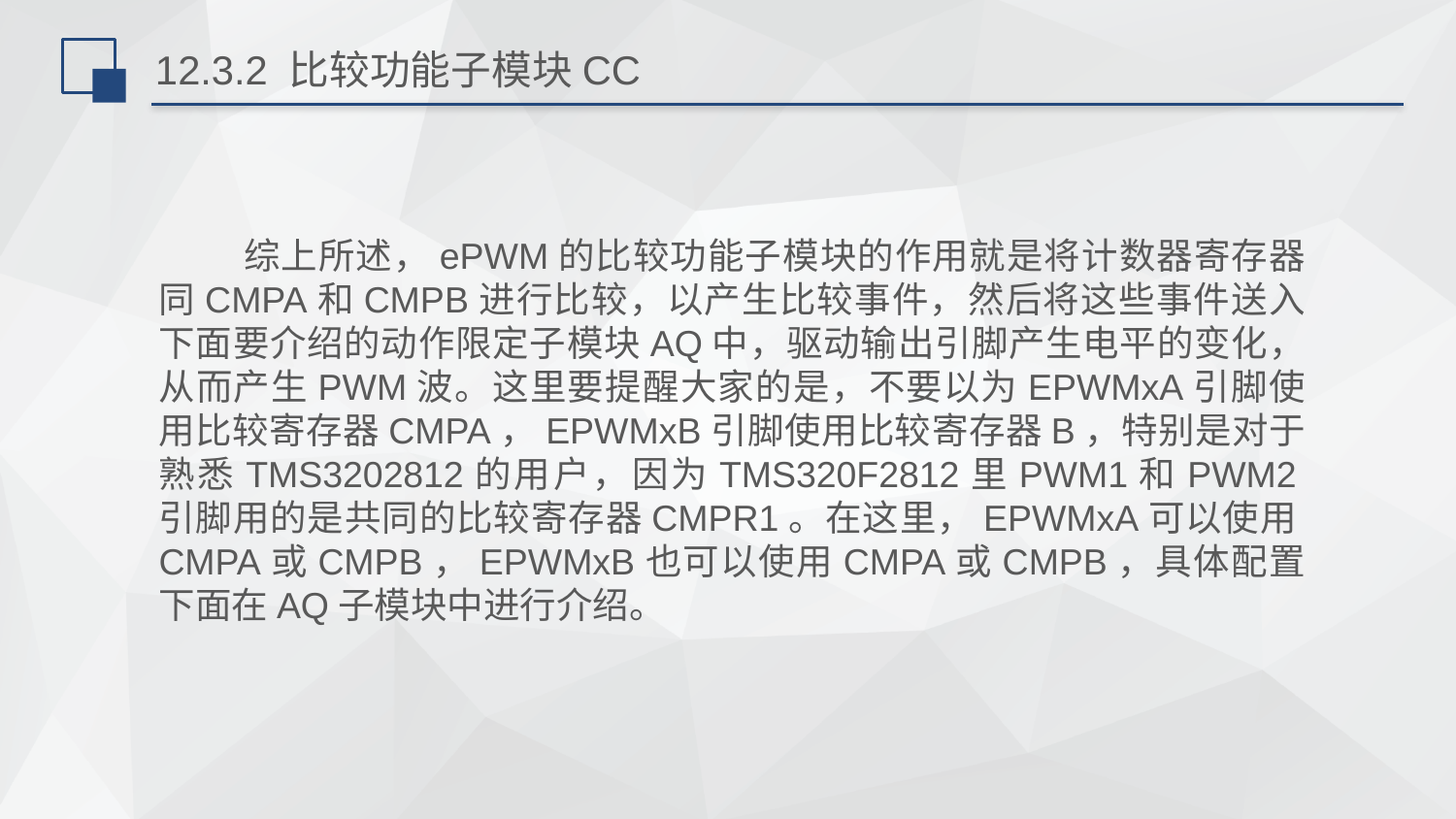

# 12.3.2 比较功能子模块CC
综上所述，ePWM的比较功能子模块的作用就是将计数器寄存器同CMPA和CMPB进行比较，以产生比较事件，然后将这些事件送入下面要介绍的动作限定子模块AQ中，驱动输出引脚产生电平的变化，从而产生PWM波。这里要提醒大家的是，不要以为EPWMxA引脚使用比较寄存器CMPA，EPWMxB引脚使用比较寄存器B，特别是对于熟悉TMS3202812的用户，因为TMS320F2812里PWM1和PWM2引脚用的是共同的比较寄存器CMPR1。在这里，EPWMxA可以使用CMPA或CMPB，EPWMxB也可以使用CMPA或CMPB，具体配置下面在AQ子模块中进行介绍。